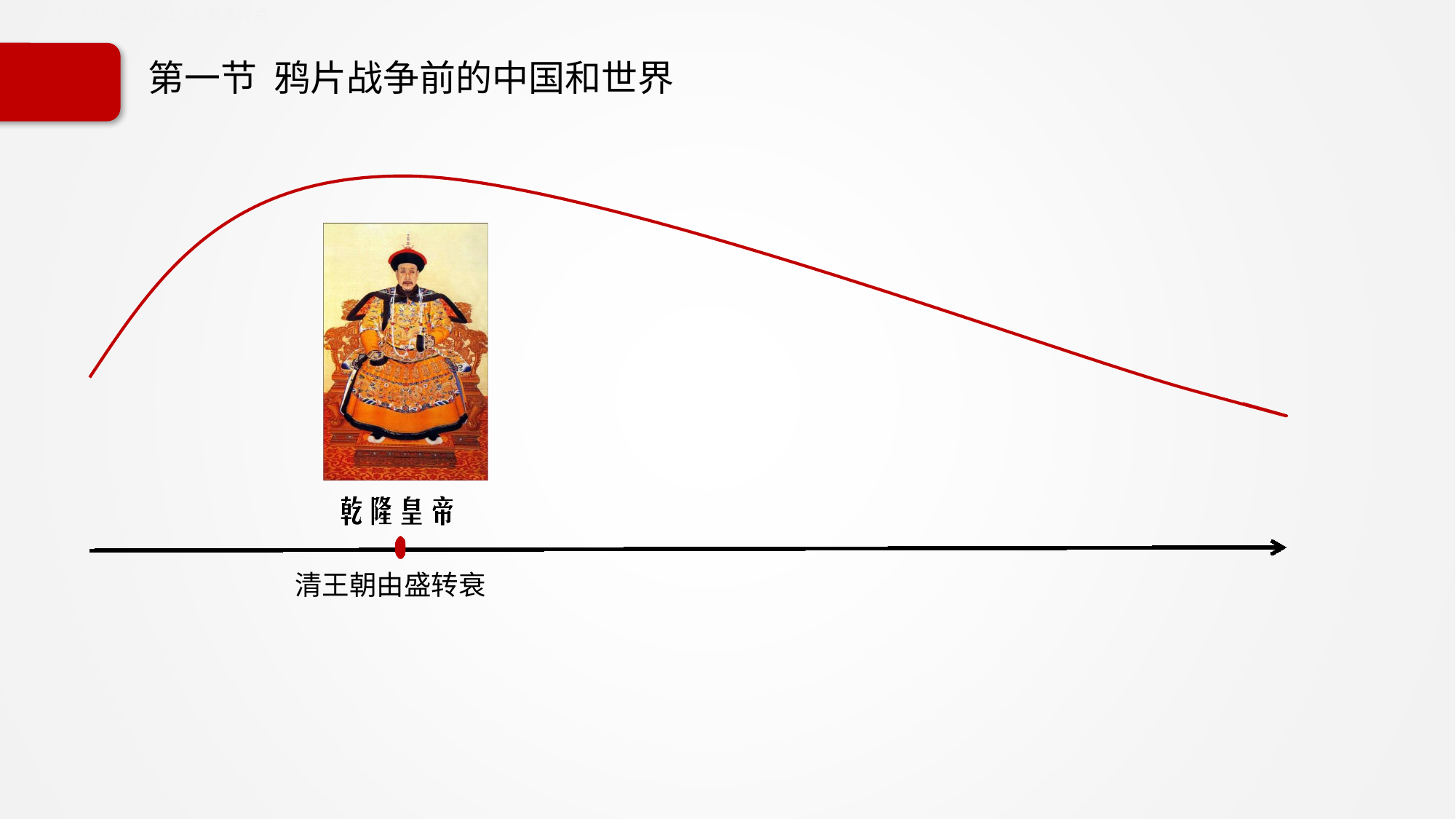

1.1.1.1中国封建社会的基本特点
第一节  鸦片战争前的中国和世界

清王朝由盛转衰